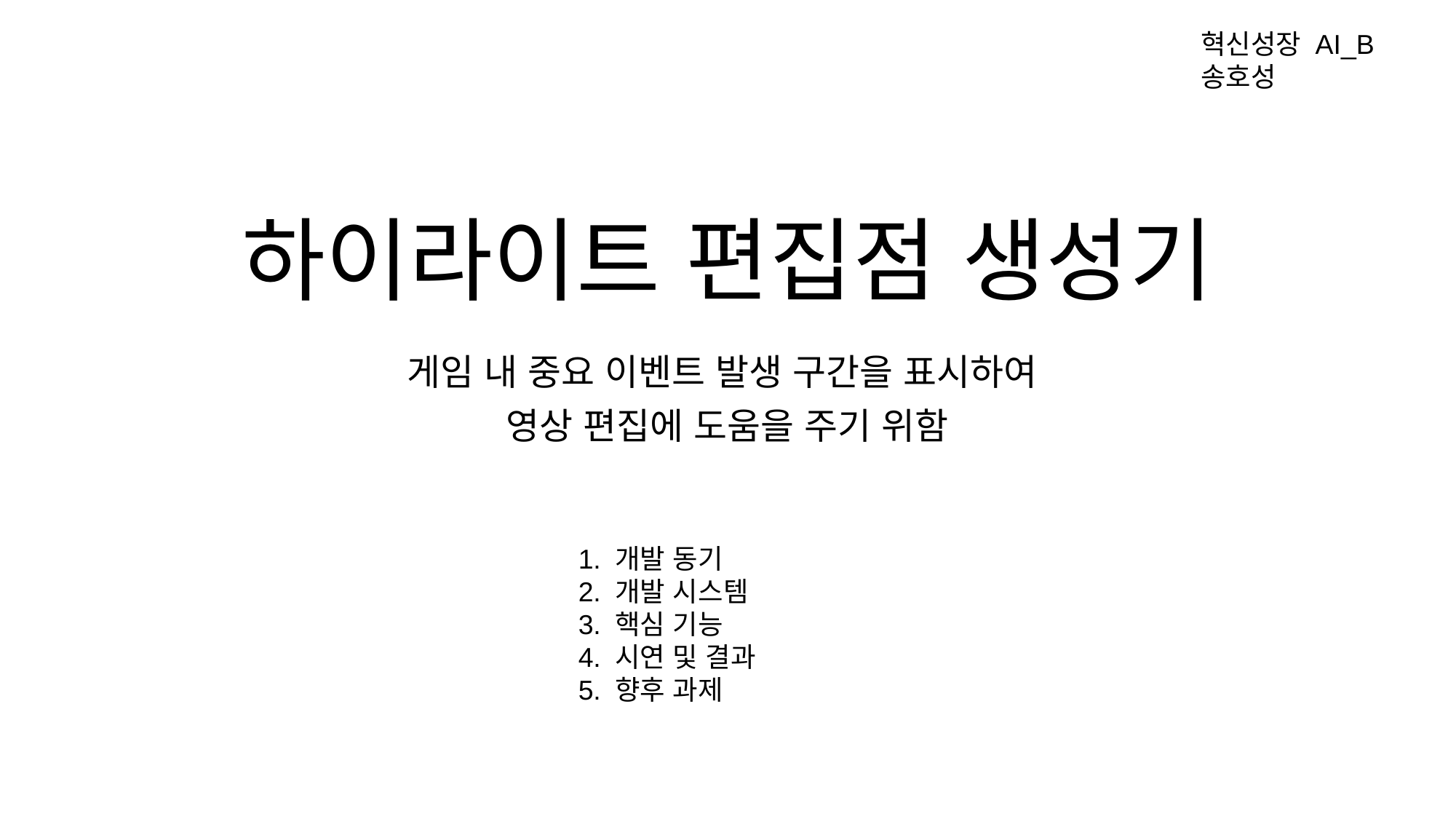

혁신성장 AI_B
송호성
# 하이라이트 편집점 생성기
게임 내 중요 이벤트 발생 구간을 표시하여
영상 편집에 도움을 주기 위함
1. 개발 동기
2. 개발 시스템
3. 핵심 기능
4. 시연 및 결과
5. 향후 과제